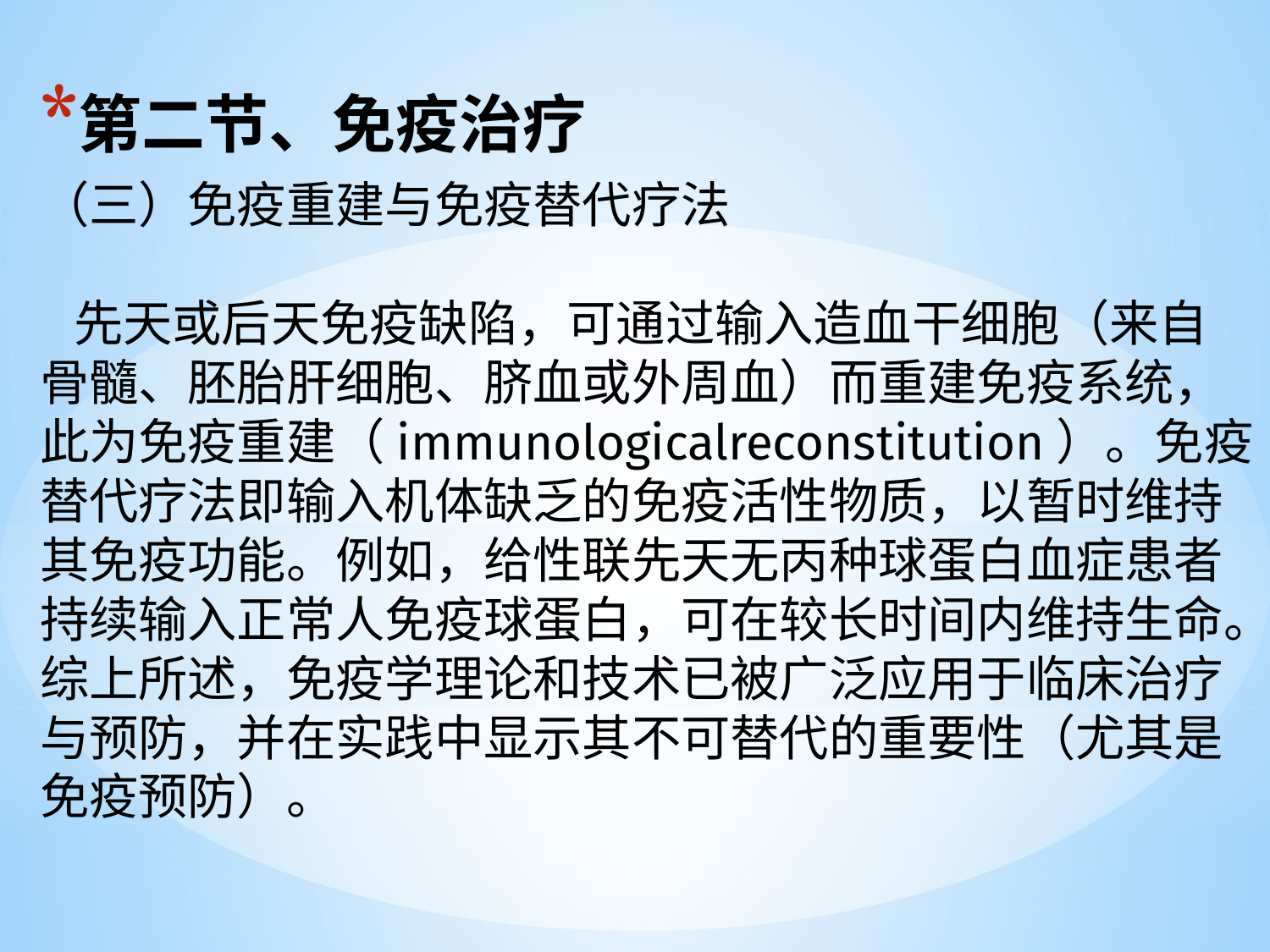

# 第二节、免疫治疗
（三）免疫重建与免疫替代疗法

  先天或后天免疫缺陷，可通过输入造血干细胞（来自骨髓、胚胎肝细胞、脐血或外周血）而重建免疫系统，此为免疫重建（immunologicalreconstitution）。免疫替代疗法即输入机体缺乏的免疫活性物质，以暂时维持其免疫功能。例如，给性联先天无丙种球蛋白血症患者持续输入正常人免疫球蛋白，可在较长时间内维持生命。
综上所述，免疫学理论和技术已被广泛应用于临床治疗与预防，并在实践中显示其不可替代的重要性（尤其是免疫预防）。